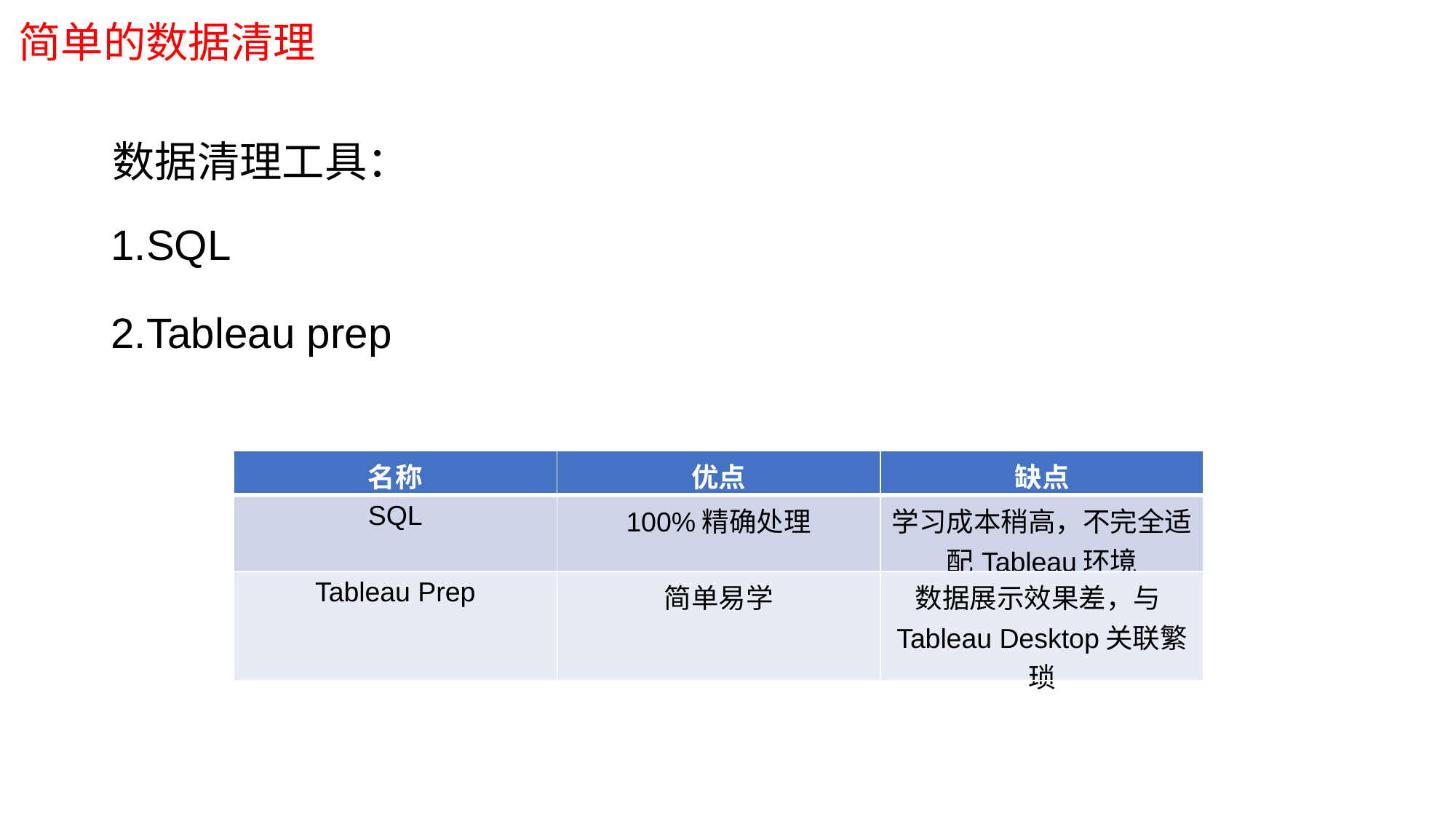

简单的数据清理
数据清理工具：
1.SQL

2.Tableau prep

| 名称 | 优点 | 缺点 |
| --- | --- | --- |
| SQL | 100%精确处理 | 学习成本稍高，不完全适配Tableau环境 |
| Tableau Prep | 简单易学 | 数据展示效果差，与Tableau Desktop关联繁琐 |